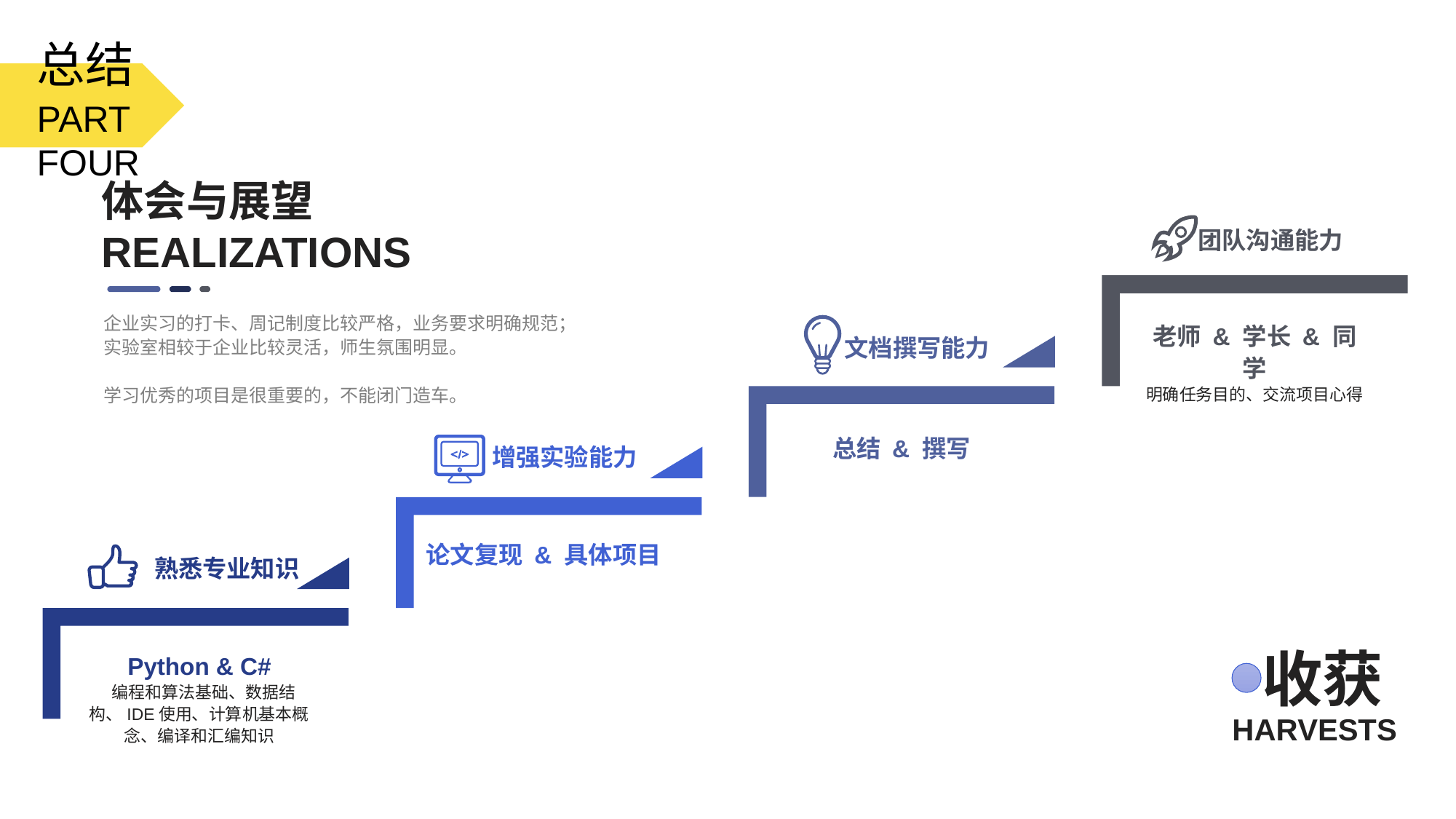

总结
PART  FOUR

体会与展望
REALIZATIONS

团队沟通能力
老师 & 学长 & 同学
明确任务目的、交流项目心得

企业实习的打卡、周记制度比较严格，业务要求明确规范；实验室相较于企业比较灵活，师生氛围明显。

学习优秀的项目是很重要的，不能闭门造车。

文档撰写能力

总结 & 撰写
增强实验能力

论文复现 & 具体项目

熟悉专业知识

Python & C#
 编程和算法基础、数据结构、IDE使用、计算机基本概念、编译和汇编知识

收获
HARVESTS